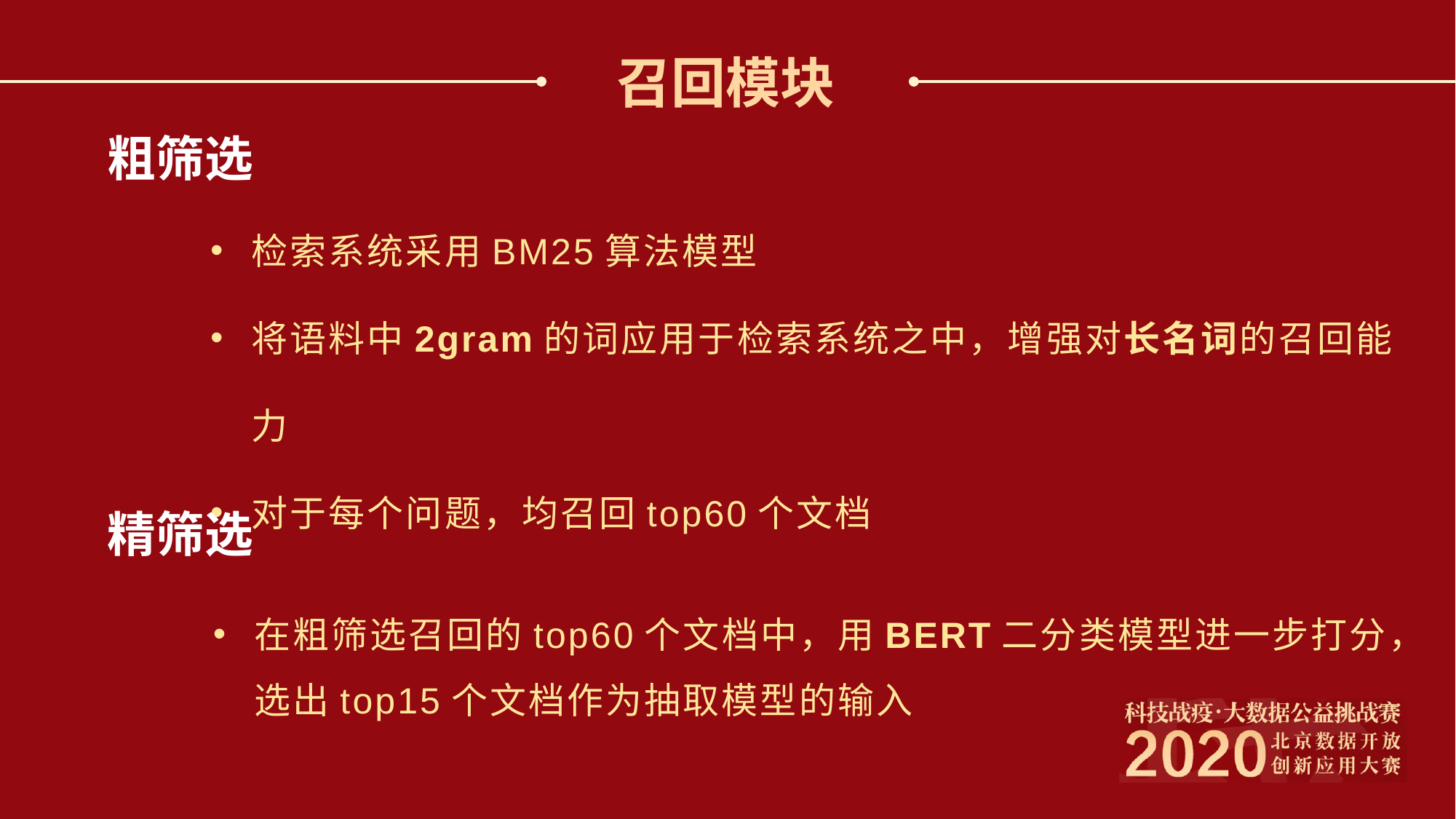

召回模块
粗筛选
检索系统采用BM25算法模型
将语料中2gram的词应用于检索系统之中，增强对长名词的召回能力
对于每个问题，均召回top60个文档
精筛选
在粗筛选召回的top60个文档中，用BERT二分类模型进一步打分，选出top15个文档作为抽取模型的输入